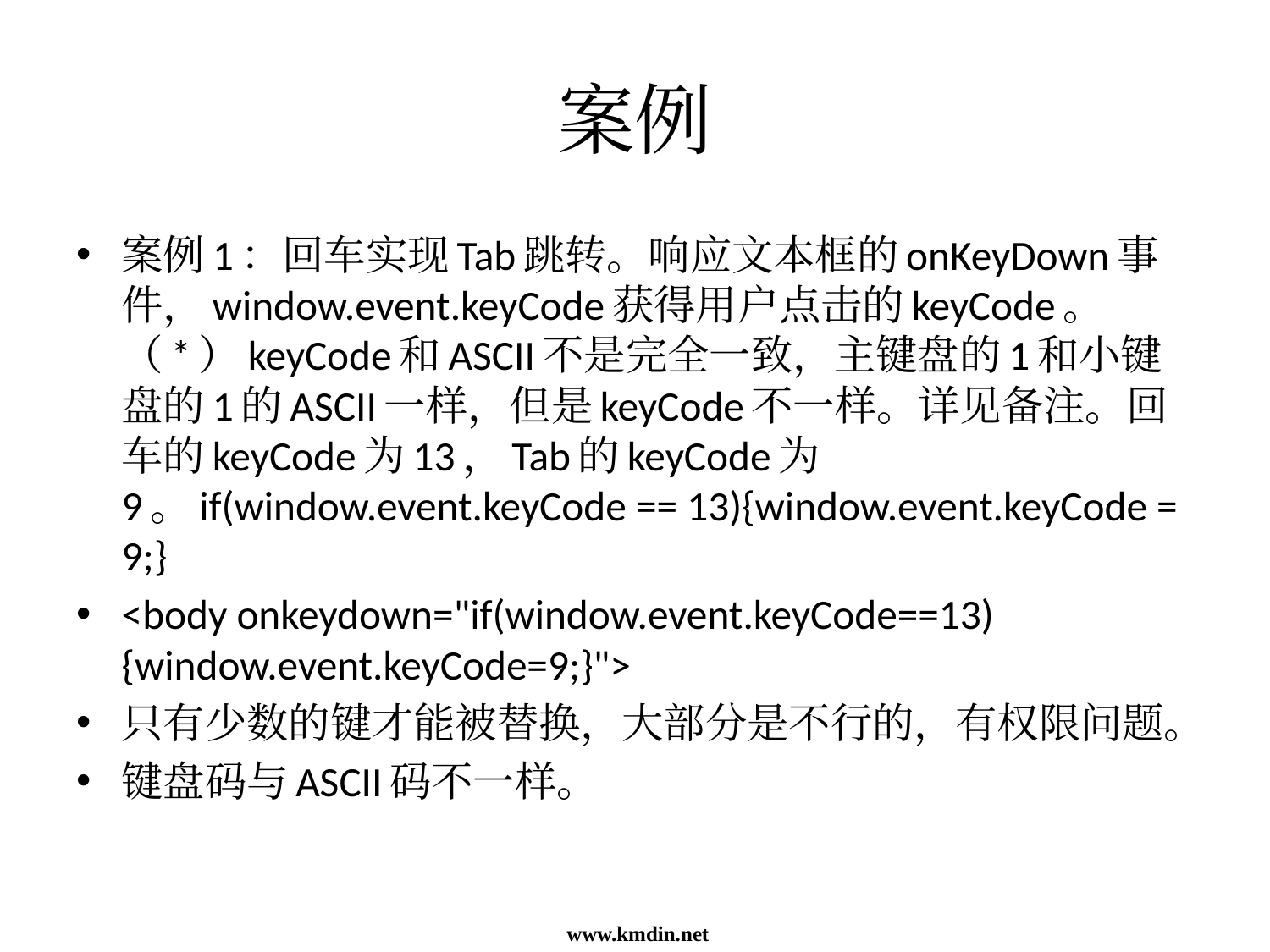

案例
案例1：回车实现Tab跳转。响应文本框的onKeyDown事件，window.event.keyCode获得用户点击的keyCode。（*）keyCode和ASCII不是完全一致，主键盘的1和小键盘的1的ASCII一样，但是keyCode不一样。详见备注。回车的keyCode为13，Tab的keyCode为9。if(window.event.keyCode == 13){window.event.keyCode = 9;}
<body onkeydown="if(window.event.keyCode==13){window.event.keyCode=9;}">
只有少数的键才能被替换，大部分是不行的，有权限问题。
键盘码与ASCII码不一样。